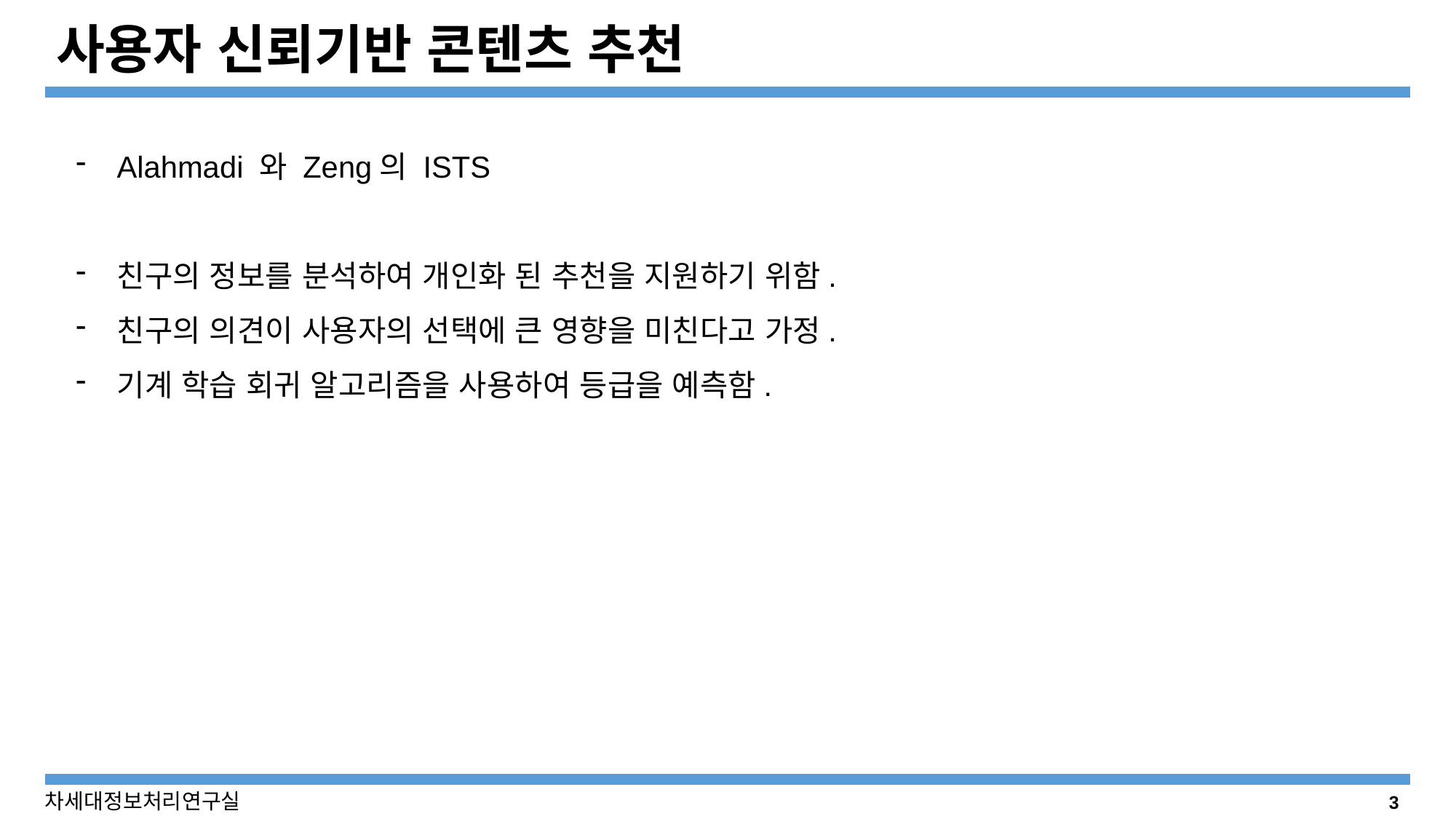

# 사용자 신뢰기반 콘텐츠 추천
Alahmadi 와 Zeng의 ISTS

친구의 정보를 분석하여 개인화 된 추천을 지원하기 위함.
친구의 의견이 사용자의 선택에 큰 영향을 미친다고 가정.
기계 학습 회귀 알고리즘을 사용하여 등급을 예측함.

3